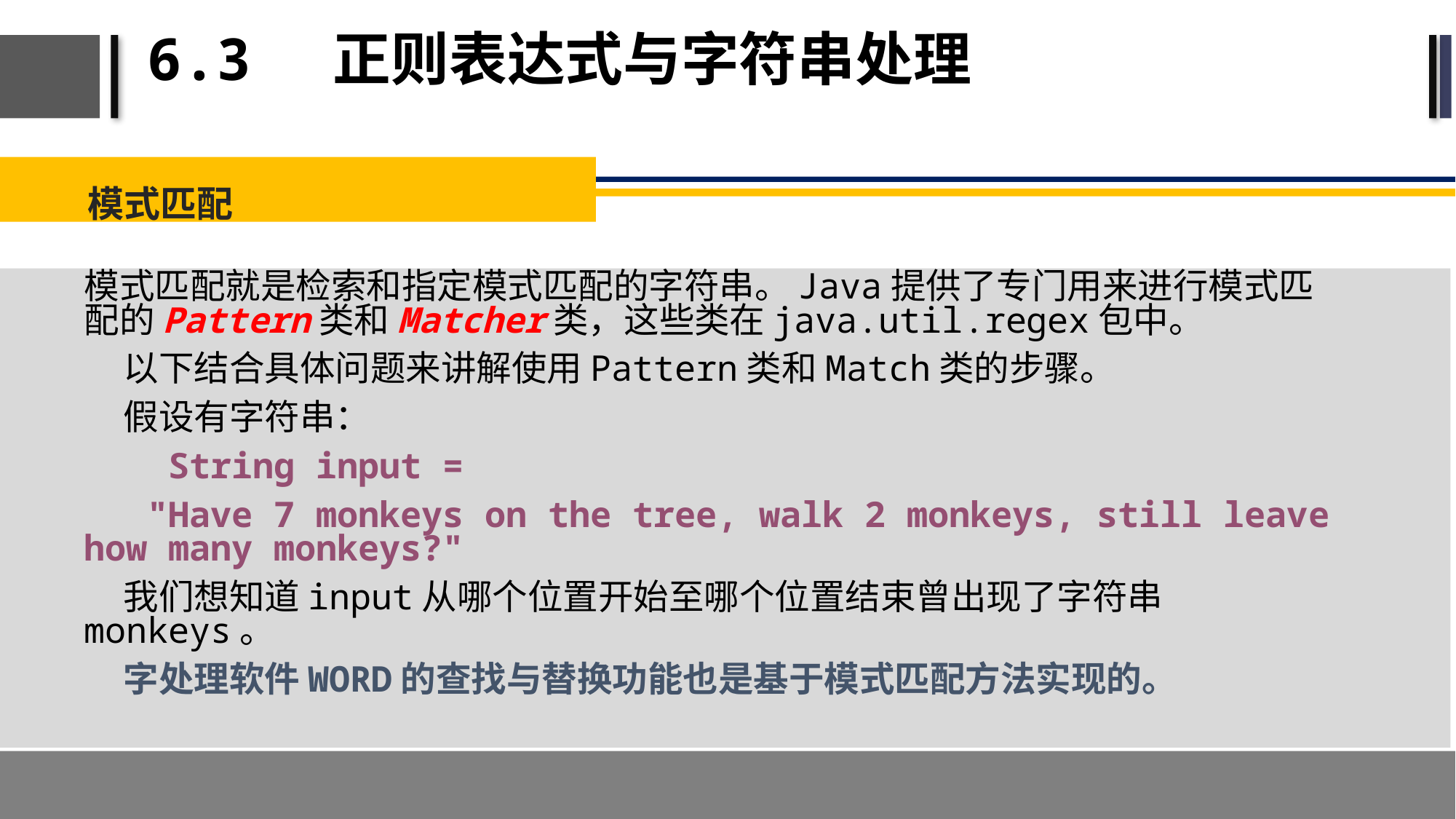

# 6.3  正则表达式与字符串处理
模式匹配

模式匹配就是检索和指定模式匹配的字符串。Java提供了专门用来进行模式匹配的Pattern类和Matcher类，这些类在java.util.regex包中。
    以下结合具体问题来讲解使用Pattern类和Match类的步骤。
    假设有字符串：
    String input =
   "Have 7 monkeys on the tree, walk 2 monkeys, still leave how many monkeys?"
    我们想知道input从哪个位置开始至哪个位置结束曾出现了字符串monkeys。
    字处理软件WORD的查找与替换功能也是基于模式匹配方法实现的。